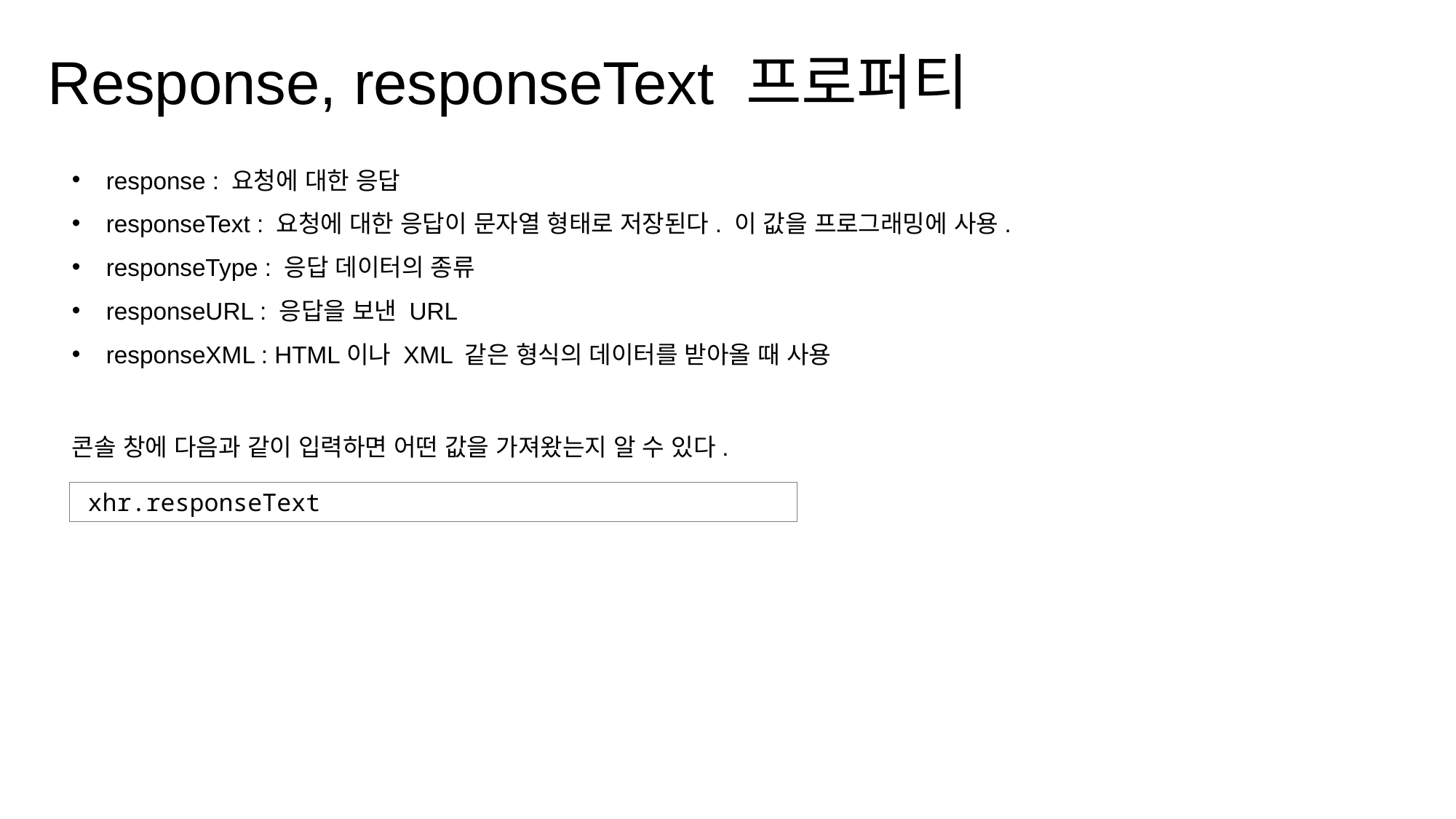

Response, responseText 프로퍼티
response : 요청에 대한 응답
responseText : 요청에 대한 응답이 문자열 형태로 저장된다. 이 값을 프로그래밍에 사용.
responseType : 응답 데이터의 종류
responseURL : 응답을 보낸 URL
responseXML : HTML이나 XML 같은 형식의 데이터를 받아올 때 사용
콘솔 창에 다음과 같이 입력하면 어떤 값을 가져왔는지 알 수 있다.
xhr.responseText